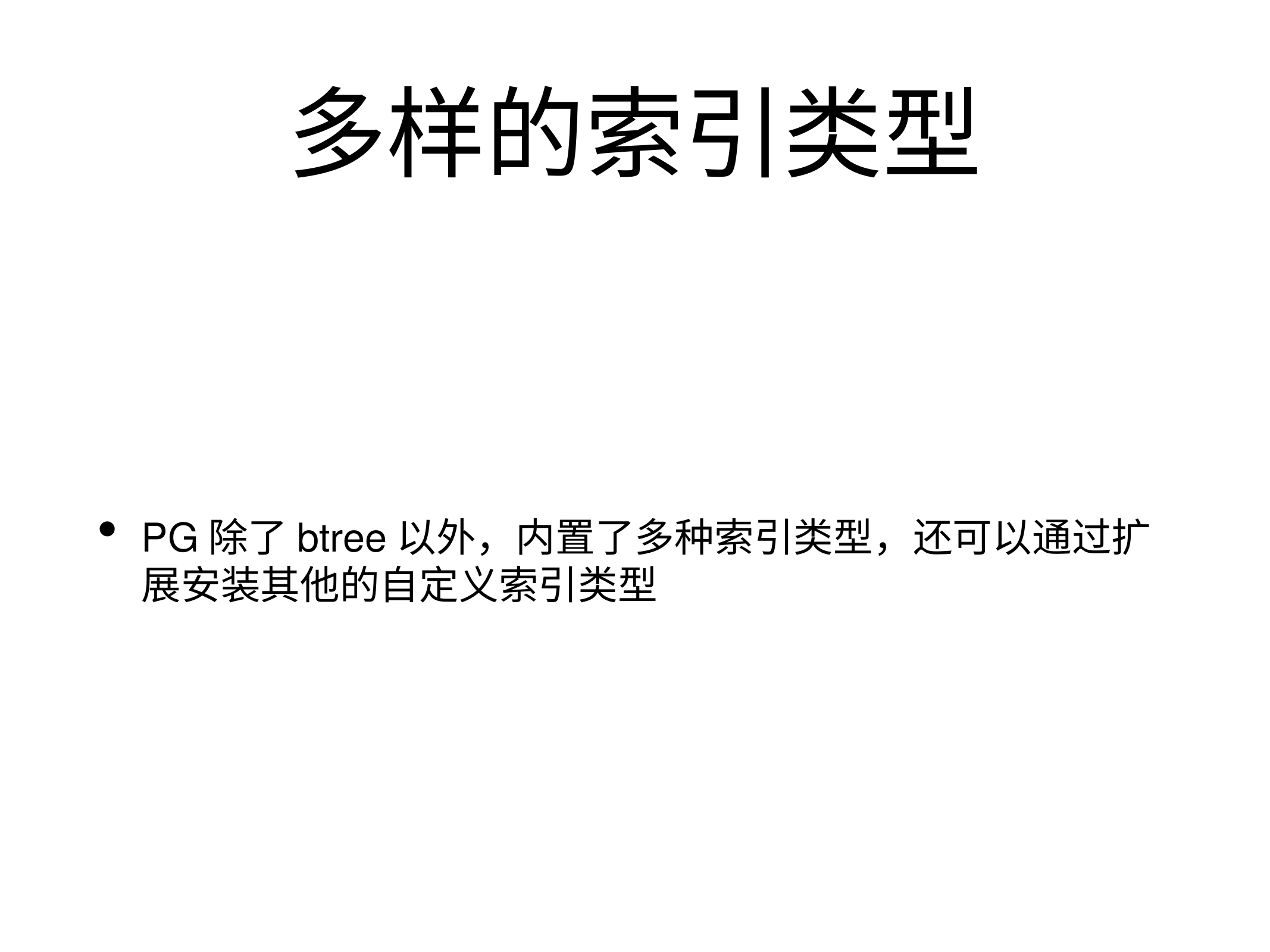

# 多样的索引类型
PG除了btree以外，内置了多种索引类型，还可以通过扩展安装其他的自定义索引类型